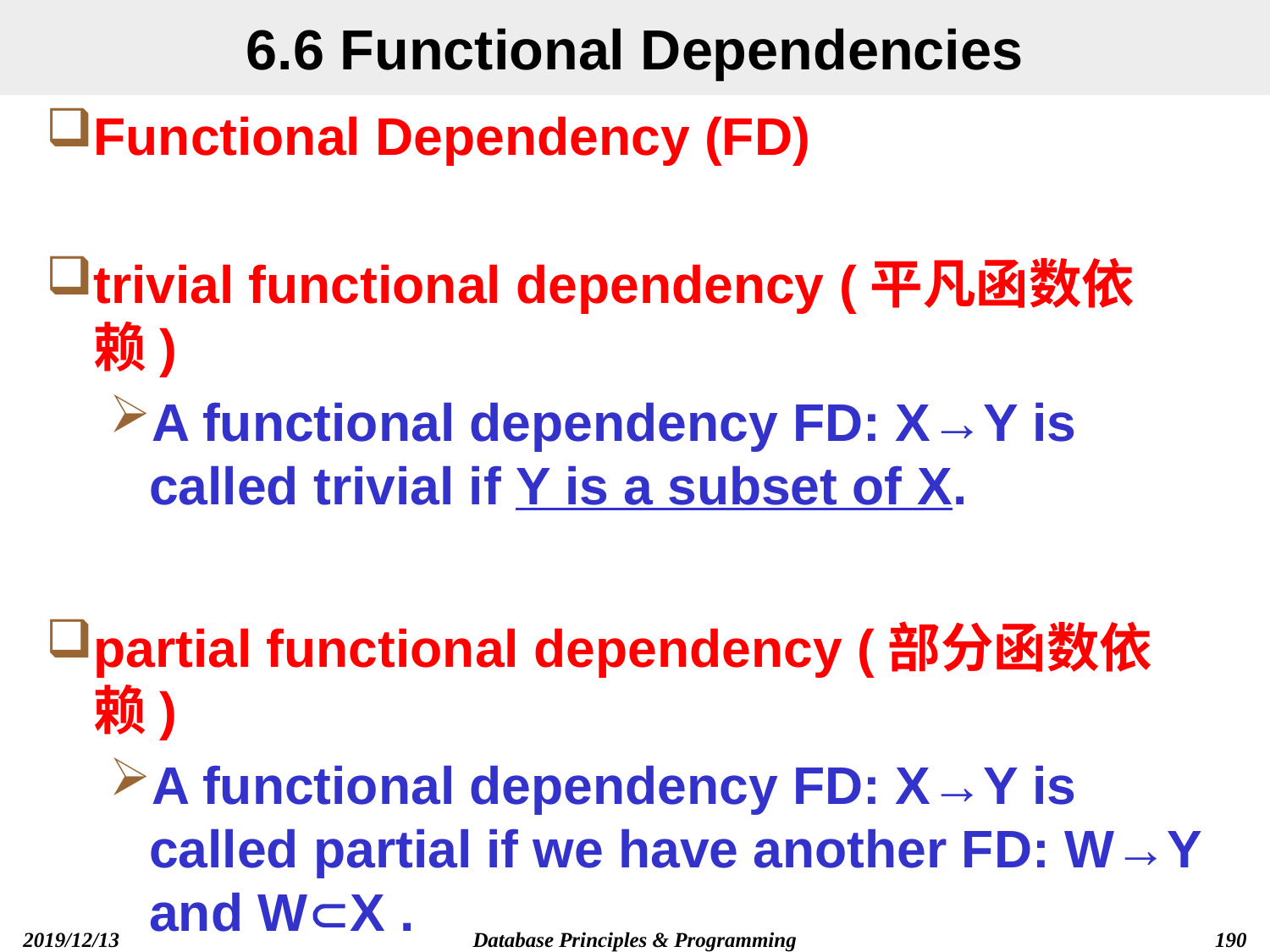

# 6.6 Functional Dependencies
Functional Dependency (FD)

trivial functional dependency (平凡函数依赖)
A functional dependency FD: X→Y is called trivial if Y is a subset of X.

partial functional dependency (部分函数依赖)
A functional dependency FD: X→Y is called partial if we have another FD: W→Y and W⊂X .
2019/12/13
Database Principles & Programming
190